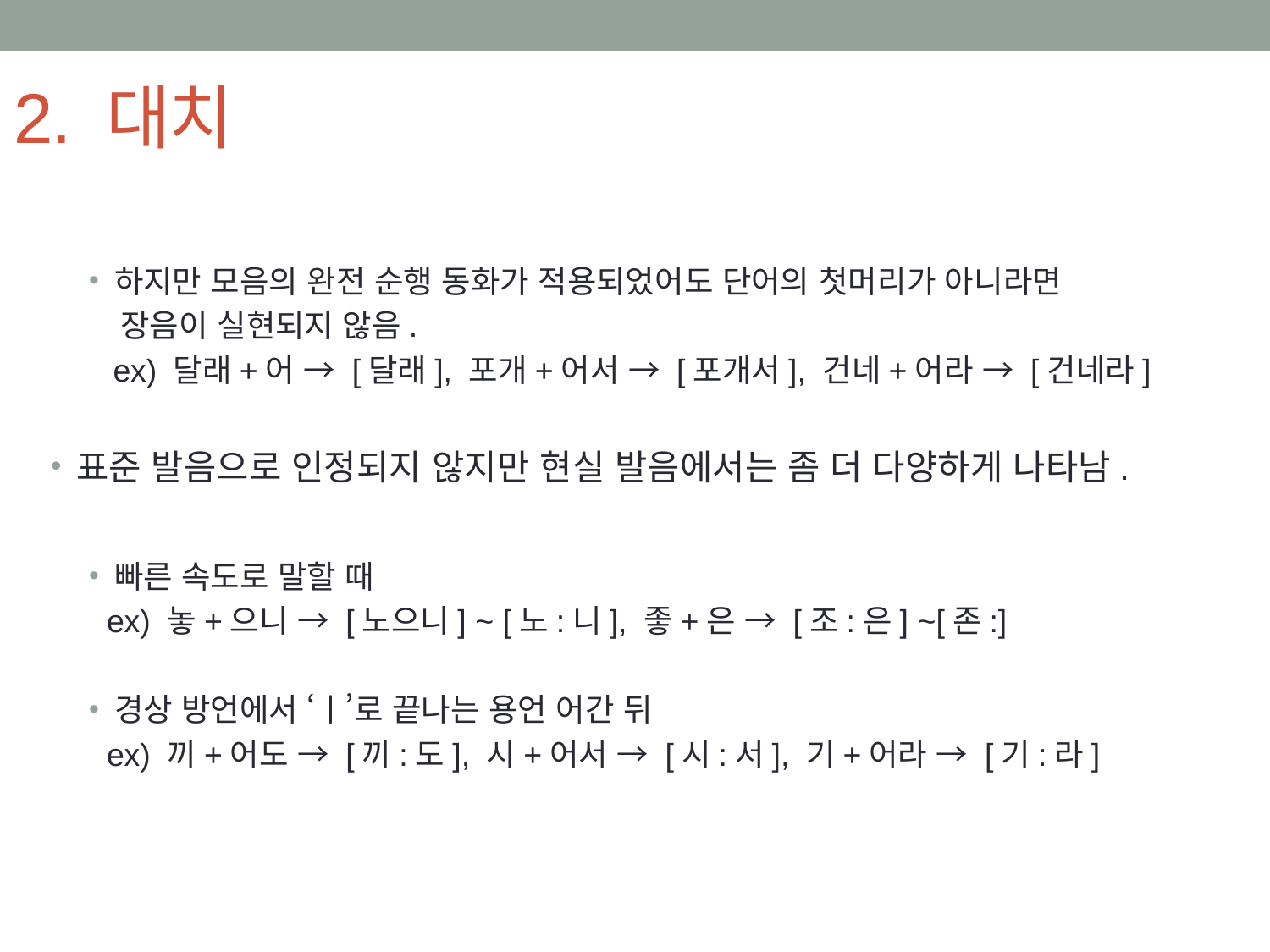

# 2. 대치

하지만 모음의 완전 순행 동화가 적용되었어도 단어의 첫머리가 아니라면
       장음이 실현되지 않음.
       ex) 달래+어 → [달래], 포개+어서 → [포개서], 건네+어라 → [건네라]

표준 발음으로 인정되지 않지만 현실 발음에서는 좀 더 다양하게 나타남.

빠른 속도로 말할 때
  ex) 놓+으니 → [노으니] ~ [노:니], 좋+은 → [조:은] ~[존:]

경상 방언에서 ‘ㅣ’로 끝나는 용언 어간 뒤
  ex) 끼+어도 → [끼:도], 시+어서 → [시:서], 기+어라 → [기:라]